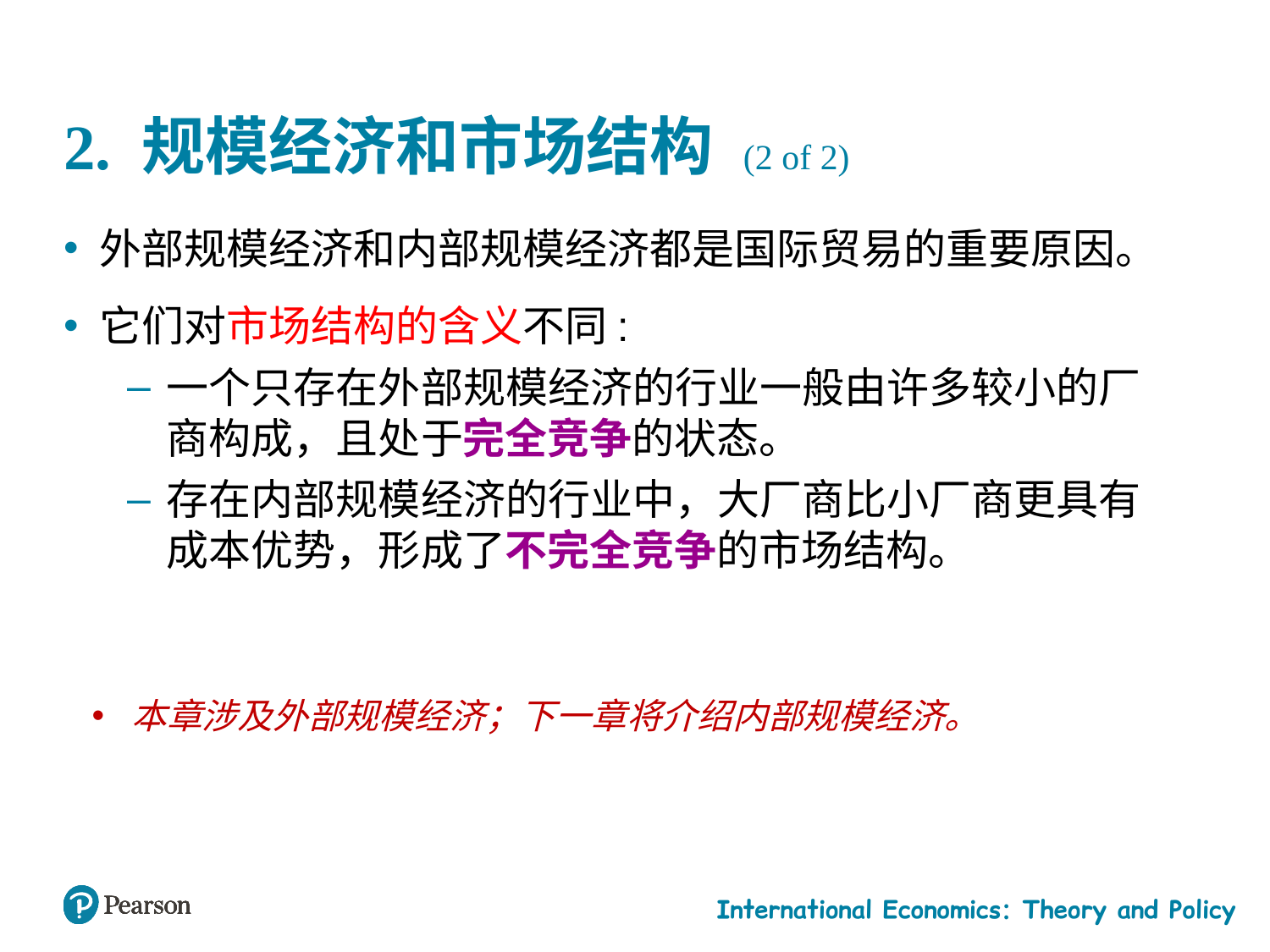

# 2. 规模经济和市场结构 (2 of 2)
外部规模经济和内部规模经济都是国际贸易的重要原因。
它们对市场结构的含义不同:
一个只存在外部规模经济的行业一般由许多较小的厂商构成，且处于完全竞争的状态。
存在内部规模经济的行业中，大厂商比小厂商更具有成本优势，形成了不完全竞争的市场结构。
本章涉及外部规模经济；下一章将介绍内部规模经济。